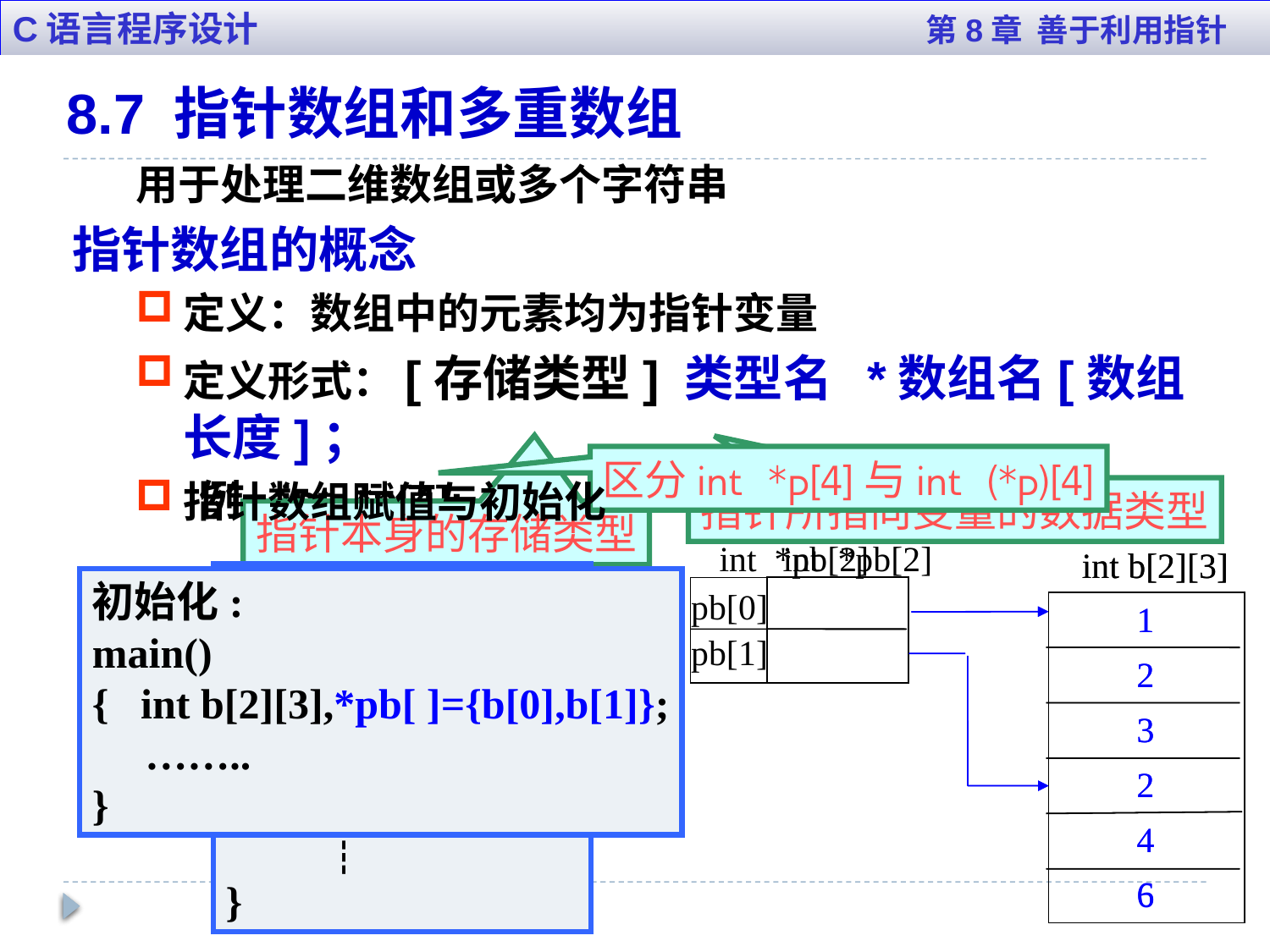

C语言程序设计                                                                                   第8章  善于利用指针
8.7 指针数组和多重数组
用于处理二维数组或多个字符串
指针数组的概念
定义：数组中的元素均为指针变量
定义形式：[存储类型] 类型名  *数组名[数组长度]；
例   int  *p[4];
区分int  *p[4]与int  (*p)[4]
指针数组赋值与初始化
指针所指向变量的数据类型
指针本身的存储类型
int  *pb[2]
int b[2][3]

pb[0]
1
2
3
2
4
6

pb[1]

初始化:
main()
{   int b[2][3],*pb[ ]={b[0],b[1]};
     ……..
}
int  *pb[2]

pb[0]
pb[1]

int b[2][3]

1
2
3
2
4
6

赋值:
main()
{ int b[2][3],*pb[2];
   pb[0]=b[0];
   pb[1]=b[1];
          ┊
}